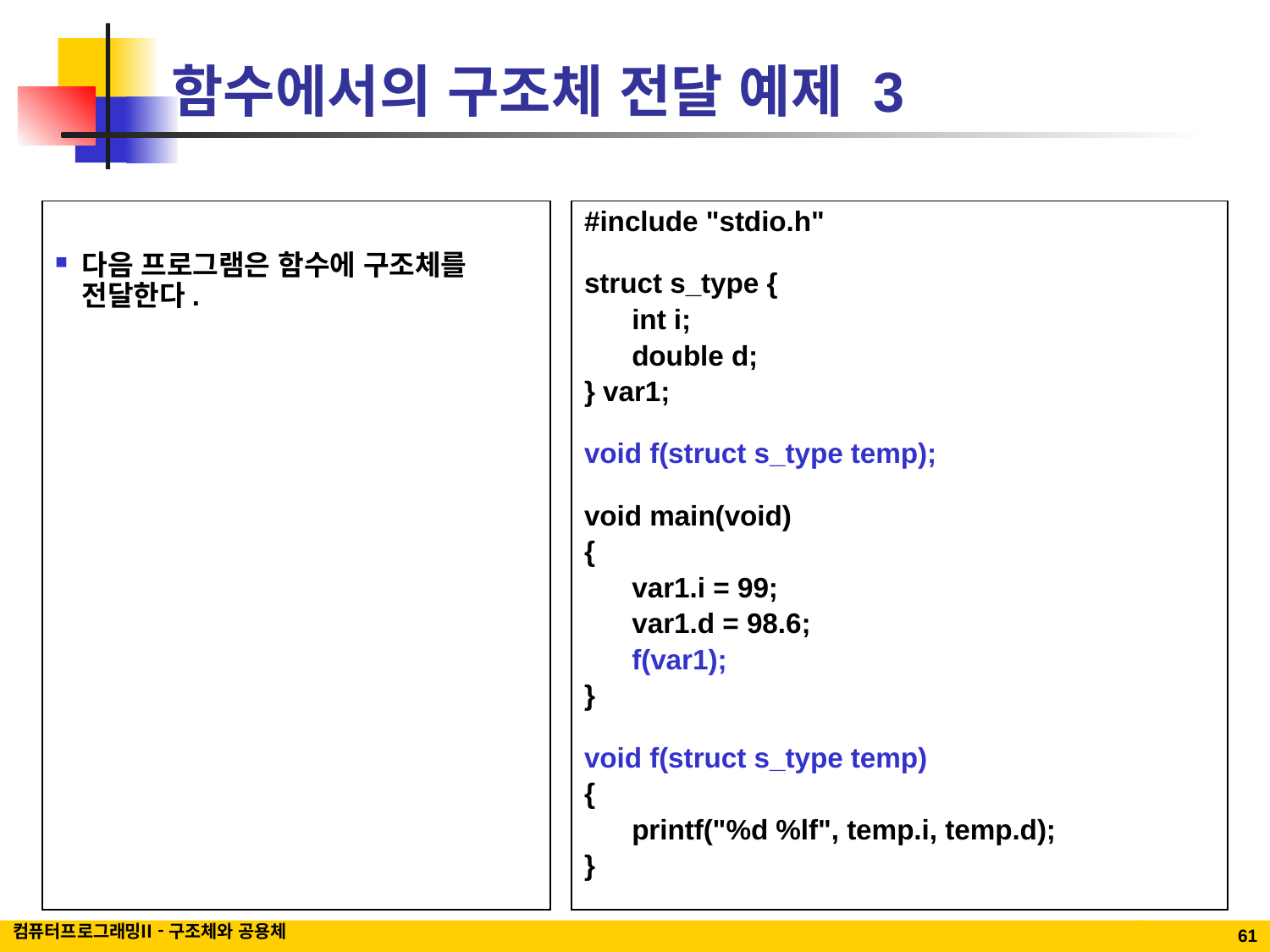

# 함수에서의 구조체 전달 예제 3

다음 프로그램은 함수에 구조체를 전달한다.

#include "stdio.h"

struct s_type {
	int i;
	double d;
} var1;

void f(struct s_type temp);

void main(void)
{
	var1.i = 99;
	var1.d = 98.6;
	f(var1);
}

void f(struct s_type temp)
{
	printf("%d %lf", temp.i, temp.d);
}
컴퓨터프로그래밍II - 구조체와 공용체
61